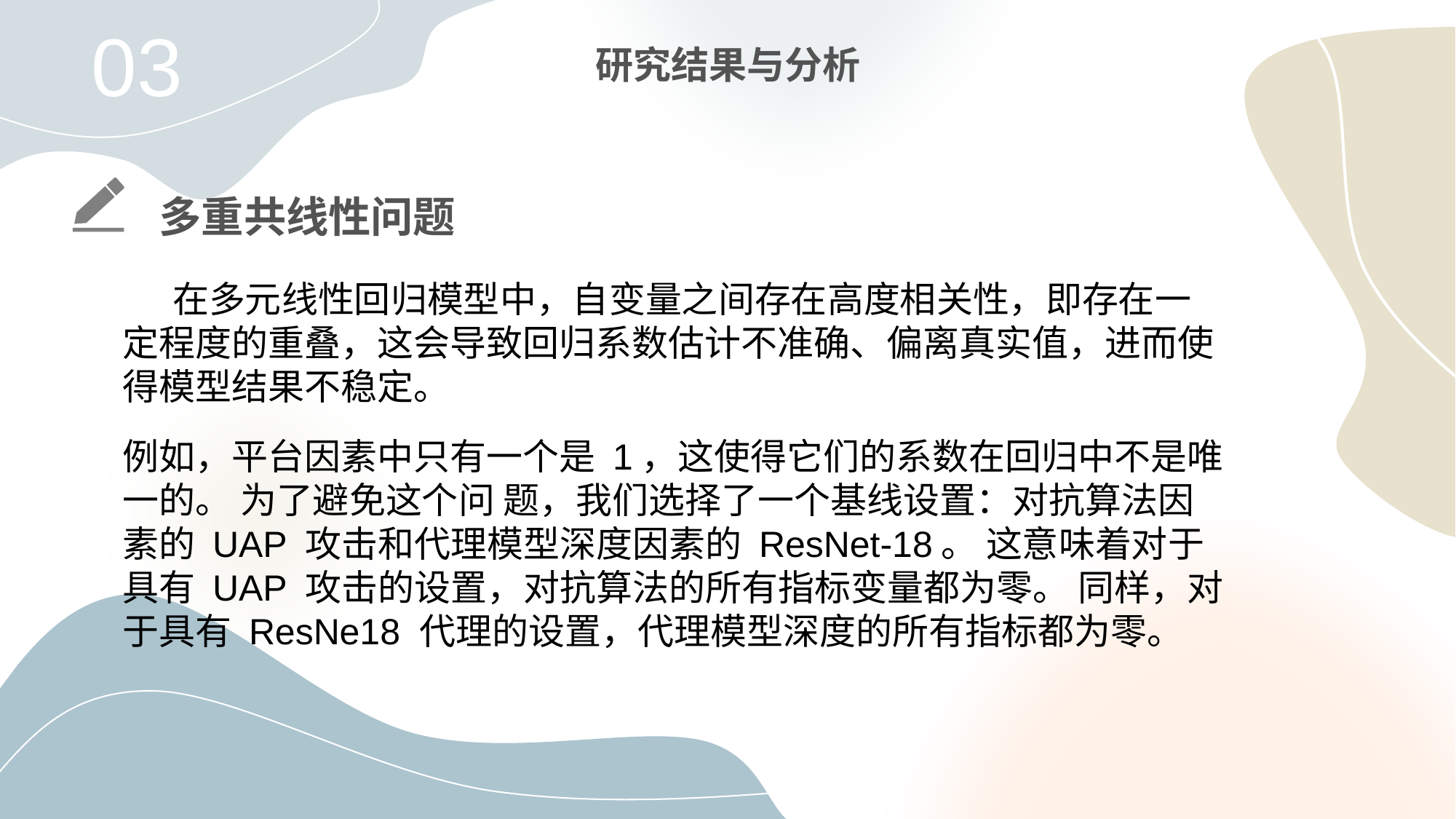

03
研究结果与分析

多重共线性问题
     在多元线性回归模型中，自变量之间存在高度相关性，即存在一定程度的重叠，这会导致回归系数估计不准确、偏离真实值，进而使得模型结果不稳定。
例如，平台因素中只有⼀个是 1，这使得它们的系数在回归中不是唯⼀的。 为了避免这个问 题，我们选择了⼀个基线设置：对抗算法因素的 UAP 攻击和代理模型深度因素的 ResNet-18。 这意味着对于具有 UAP 攻击的设置，对抗算法的所有指标变量都为零。 同样，对于具有 ResNe18 代理的设置，代理模型深度的所有指标都为零。